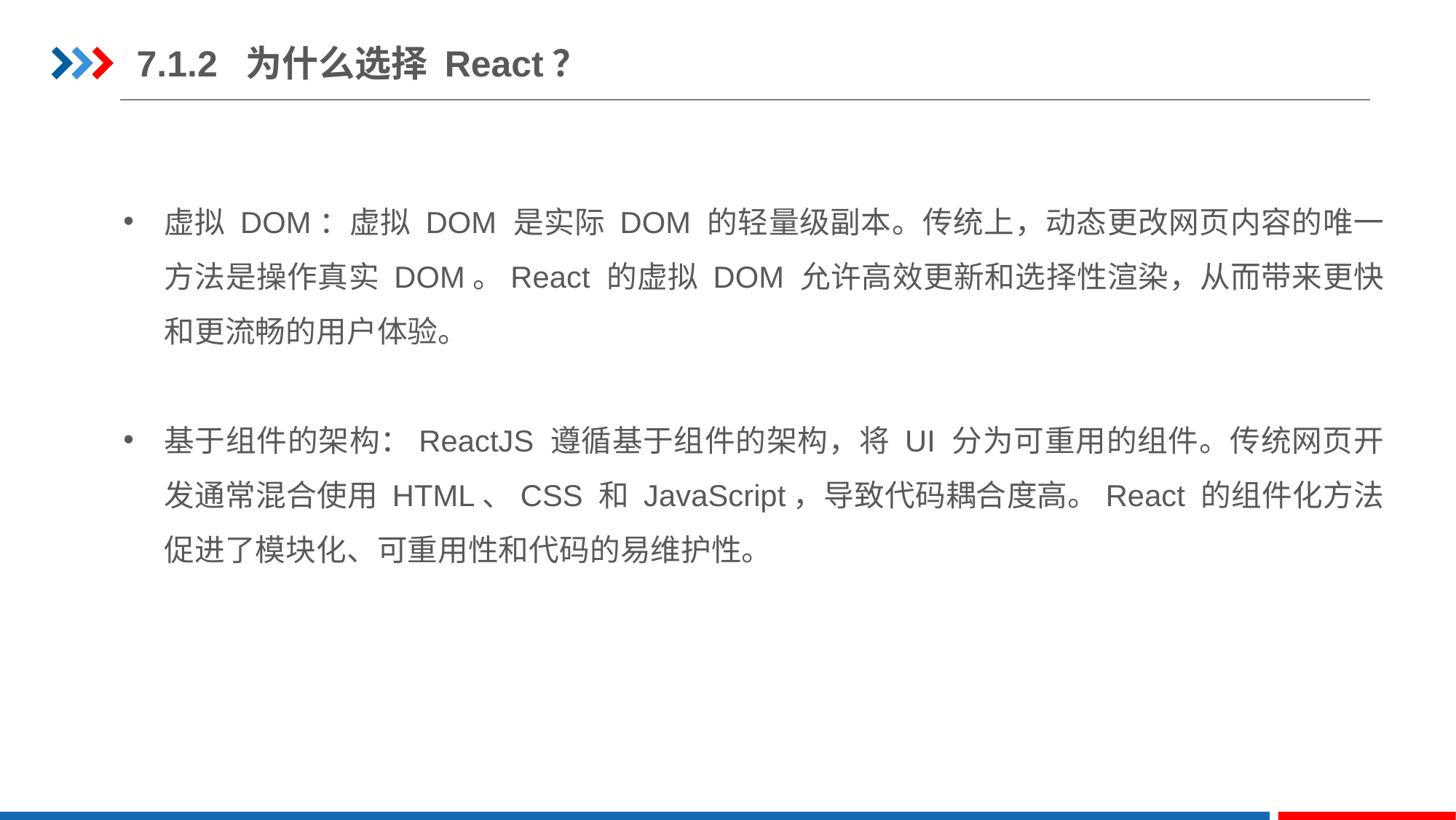

7.1.2	为什么选择 React？
虚拟 DOM：虚拟 DOM 是实际 DOM 的轻量级副本。传统上，动态更改网页内容的唯一方法是操作真实 DOM。React 的虚拟 DOM 允许高效更新和选择性渲染，从而带来更快和更流畅的用户体验。

基于组件的架构：ReactJS 遵循基于组件的架构，将 UI 分为可重用的组件。传统网页开发通常混合使用 HTML、CSS 和 JavaScript，导致代码耦合度高。React 的组件化方法促进了模块化、可重用性和代码的易维护性。